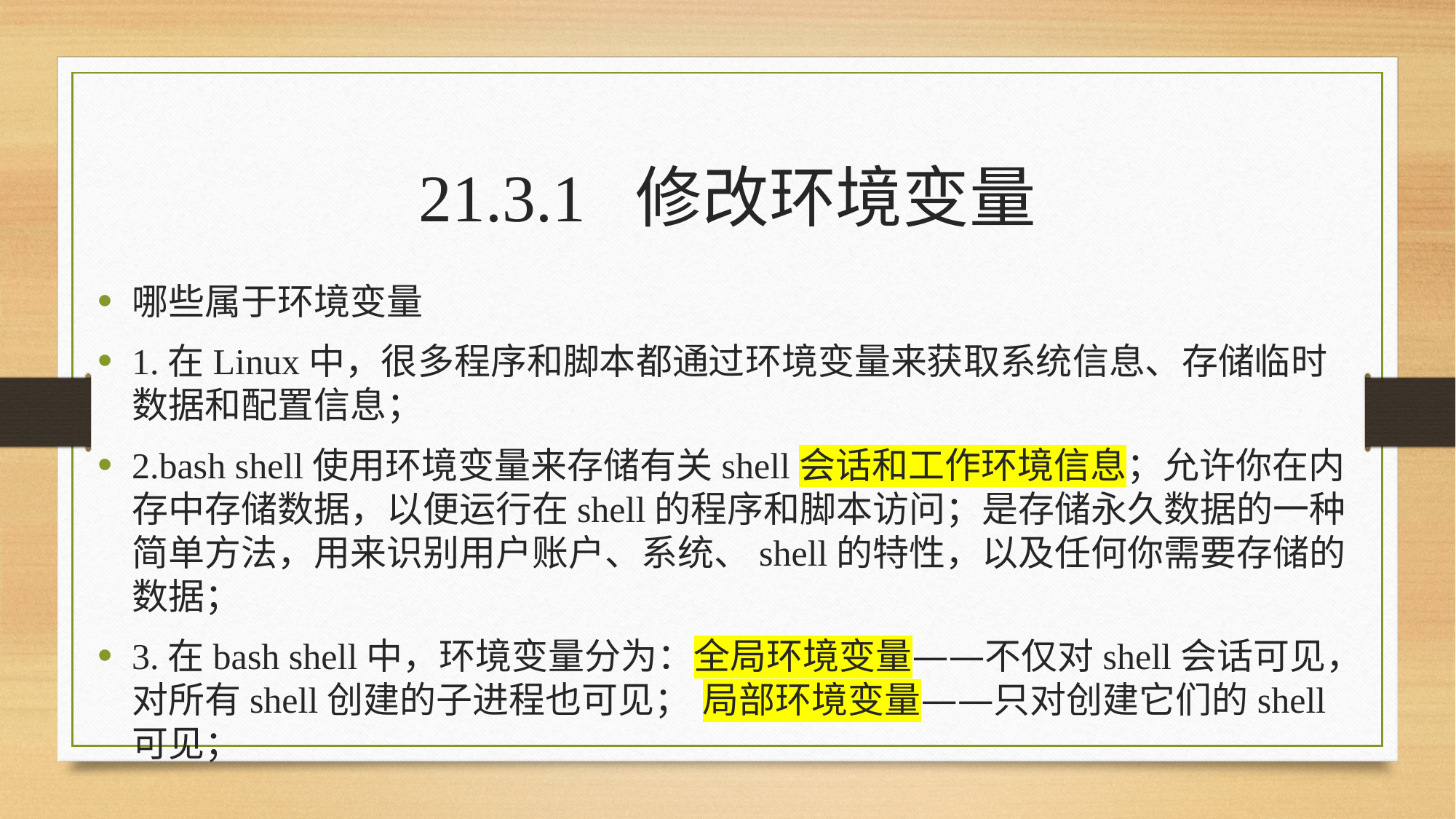

21.3.1  修改环境变量
哪些属于环境变量
1.在Linux中，很多程序和脚本都通过环境变量来获取系统信息、存储临时数据和配置信息；
2.bash shell使用环境变量来存储有关shell会话和工作环境信息；允许你在内存中存储数据，以便运行在shell的程序和脚本访问；是存储永久数据的一种简单方法，用来识别用户账户、系统、shell的特性，以及任何你需要存储的数据；
3.在bash shell中，环境变量分为：全局环境变量——不仅对shell会话可见，对所有shell创建的子进程也可见； 局部环境变量——只对创建它们的shell可见；